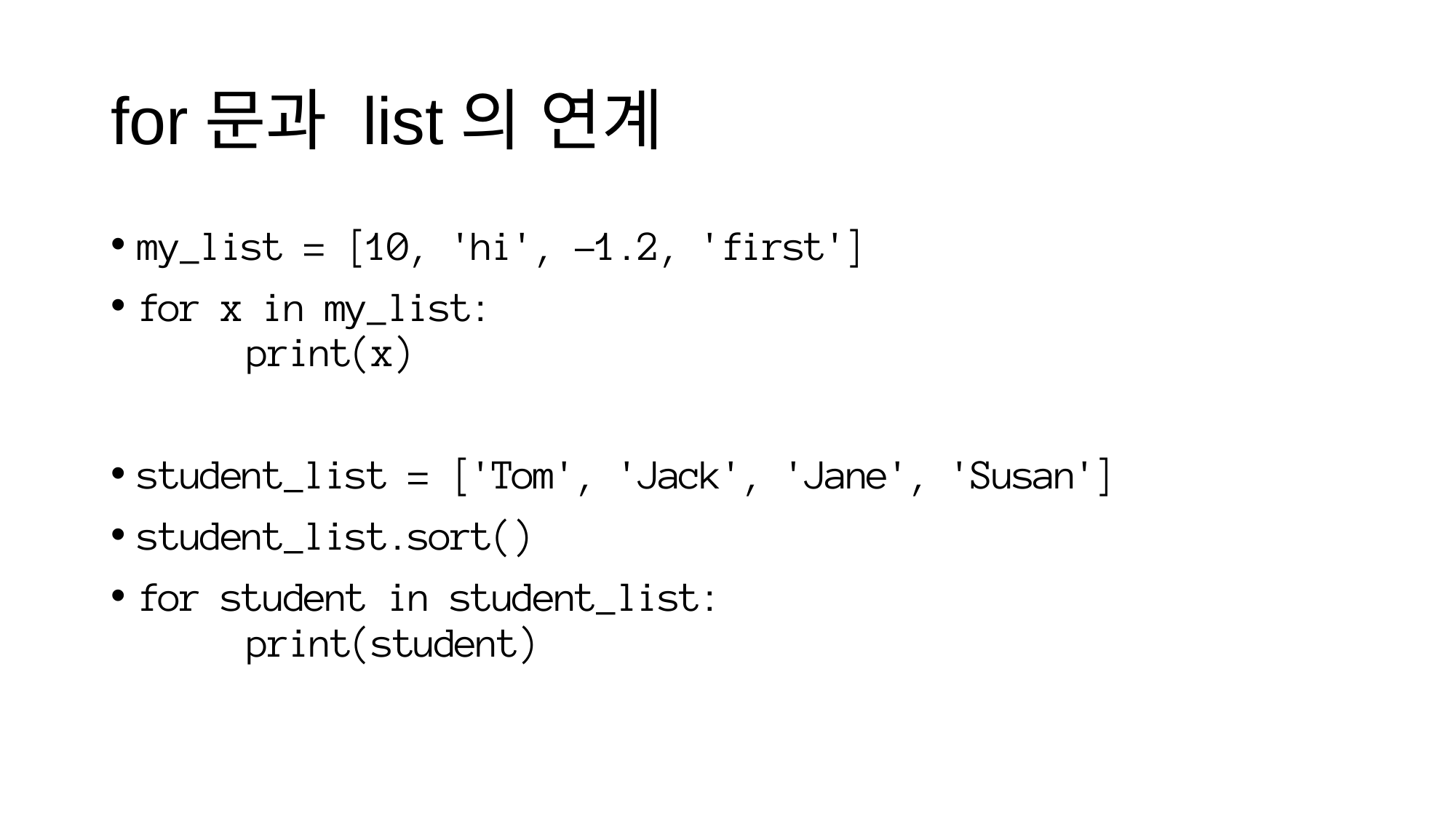

# for문과 list의 연계
my_list = [10, 'hi', -1.2, 'first']
for x in my_list:
	print(x)

student_list = ['Tom', 'Jack', 'Jane', 'Susan']
student_list.sort()
for student in student_list:
	print(student)